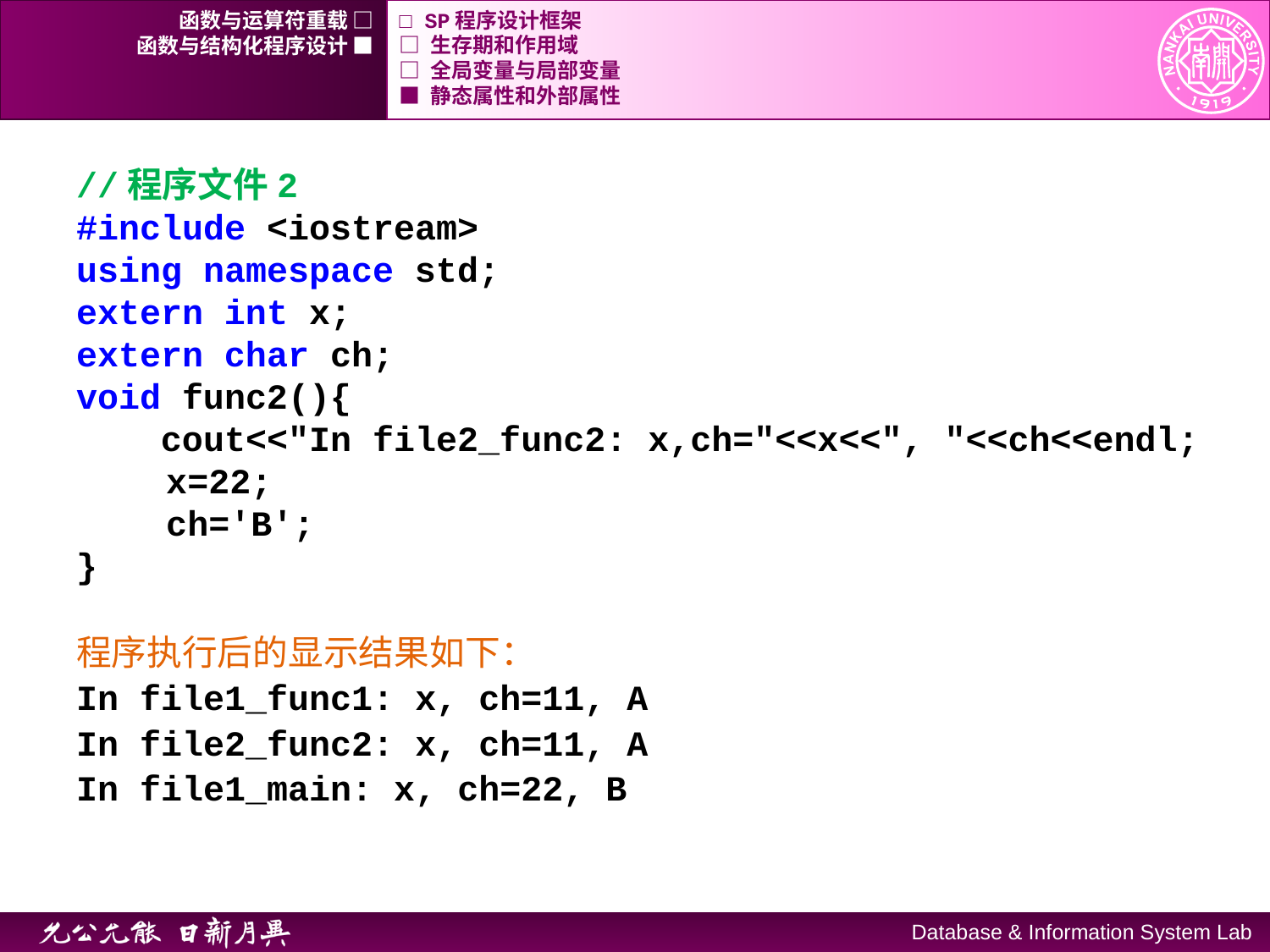

函数与运算符重载 □
□ SP程序设计框架
函数与结构化程序设计 ■
□ 生存期和作用域

□ 全局变量与局部变量

■ 静态属性和外部属性
//程序文件2
#include <iostream>
using namespace std;
extern int x;
extern char ch;
void func2(){
    cout<<"In file2_func2: x,ch="<<x<<", "<<ch<<endl;
	  x=22;
	  ch='B';
}

程序执行后的显示结果如下：
In file1_func1: x, ch=11, A
In file2_func2: x, ch=11, A
In file1_main: x, ch=22, B